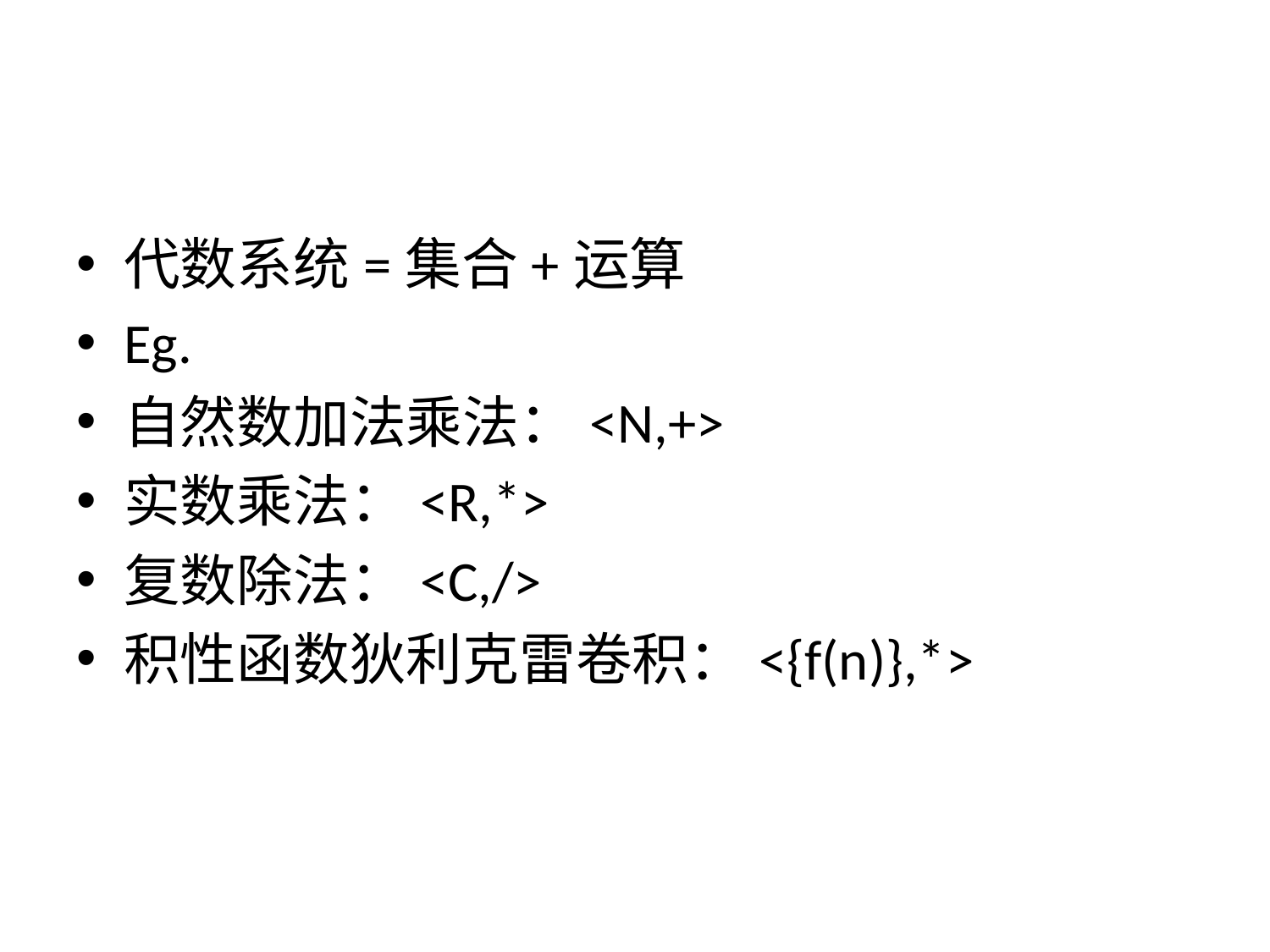

#
代数系统=集合+运算
Eg.
自然数加法乘法：<N,+>
实数乘法：<R,*>
复数除法：<C,/>
积性函数狄利克雷卷积：<{f(n)},*>